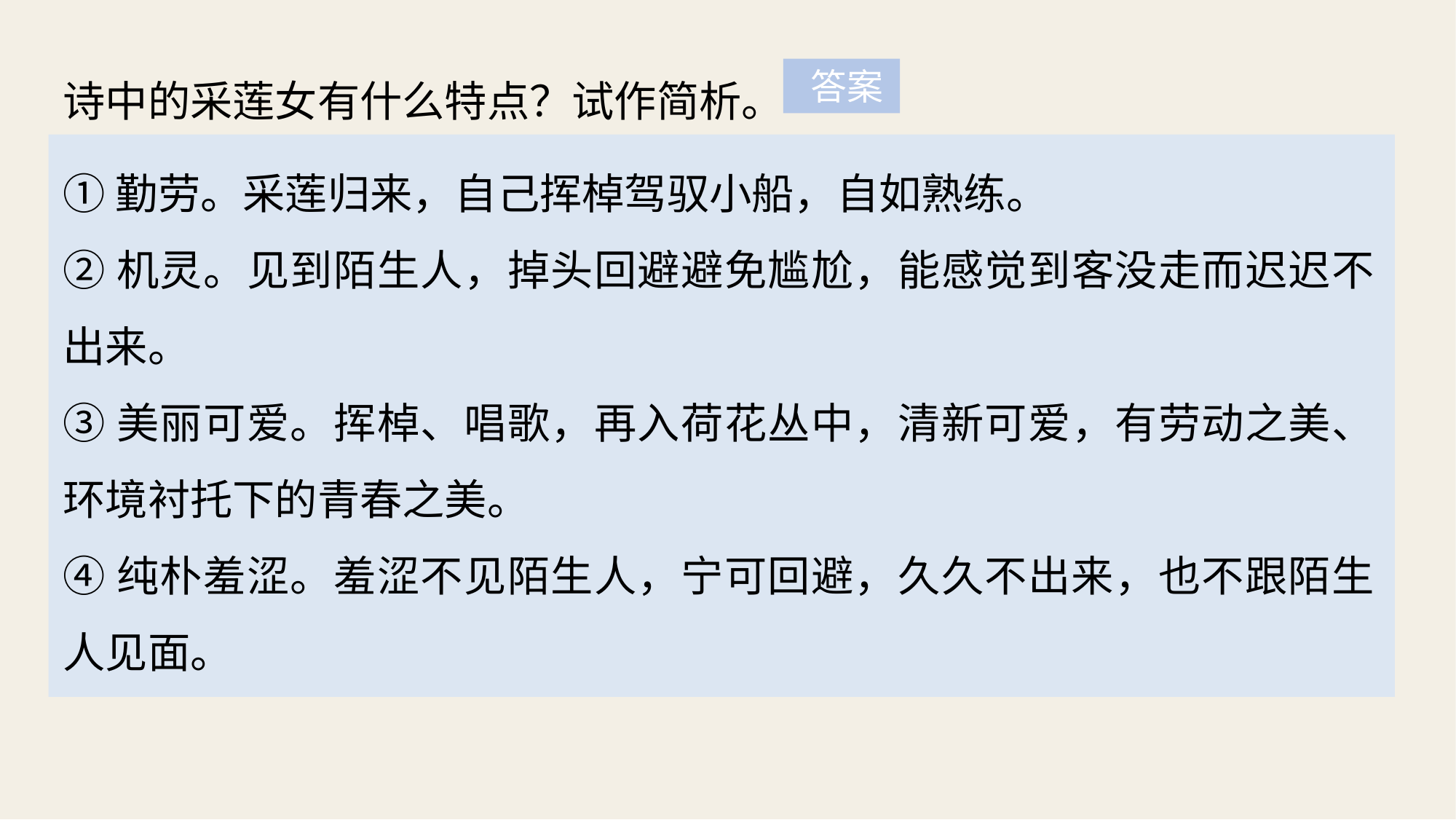

诗中的采莲女有什么特点？试作简析。
 答案

①勤劳。采莲归来，自己挥棹驾驭小船，自如熟练。
②机灵。见到陌生人，掉头回避避免尴尬，能感觉到客没走而迟迟不出来。
③美丽可爱。挥棹、唱歌，再入荷花丛中，清新可爱，有劳动之美、环境衬托下的青春之美。
④纯朴羞涩。羞涩不见陌生人，宁可回避，久久不出来，也不跟陌生人见面。